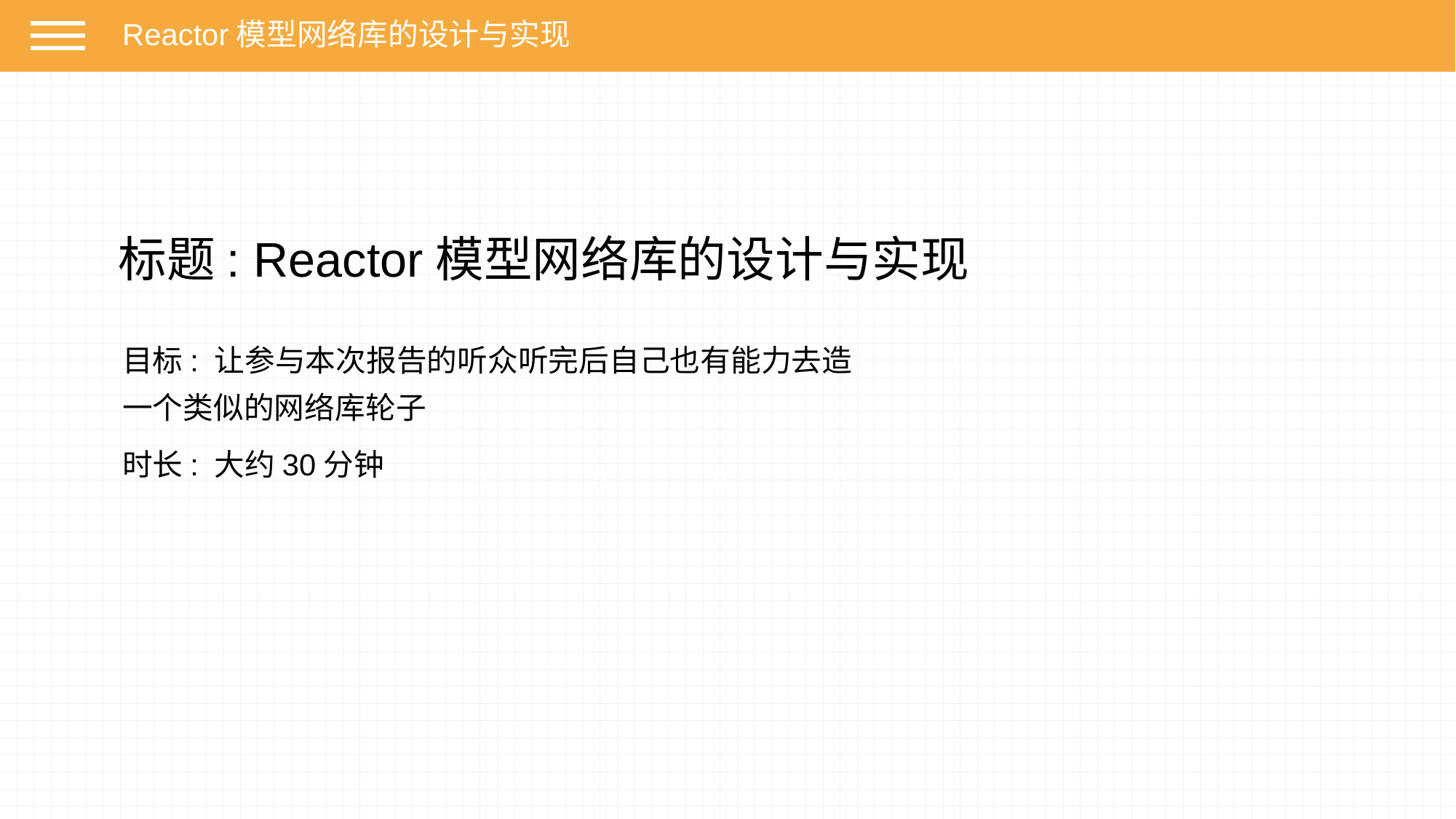

Reactor模型网络库的设计与实现
标题: Reactor模型网络库的设计与实现
目标: 让参与本次报告的听众听完后自己也有能力去造一个类似的网络库轮子
时长: 大约30分钟